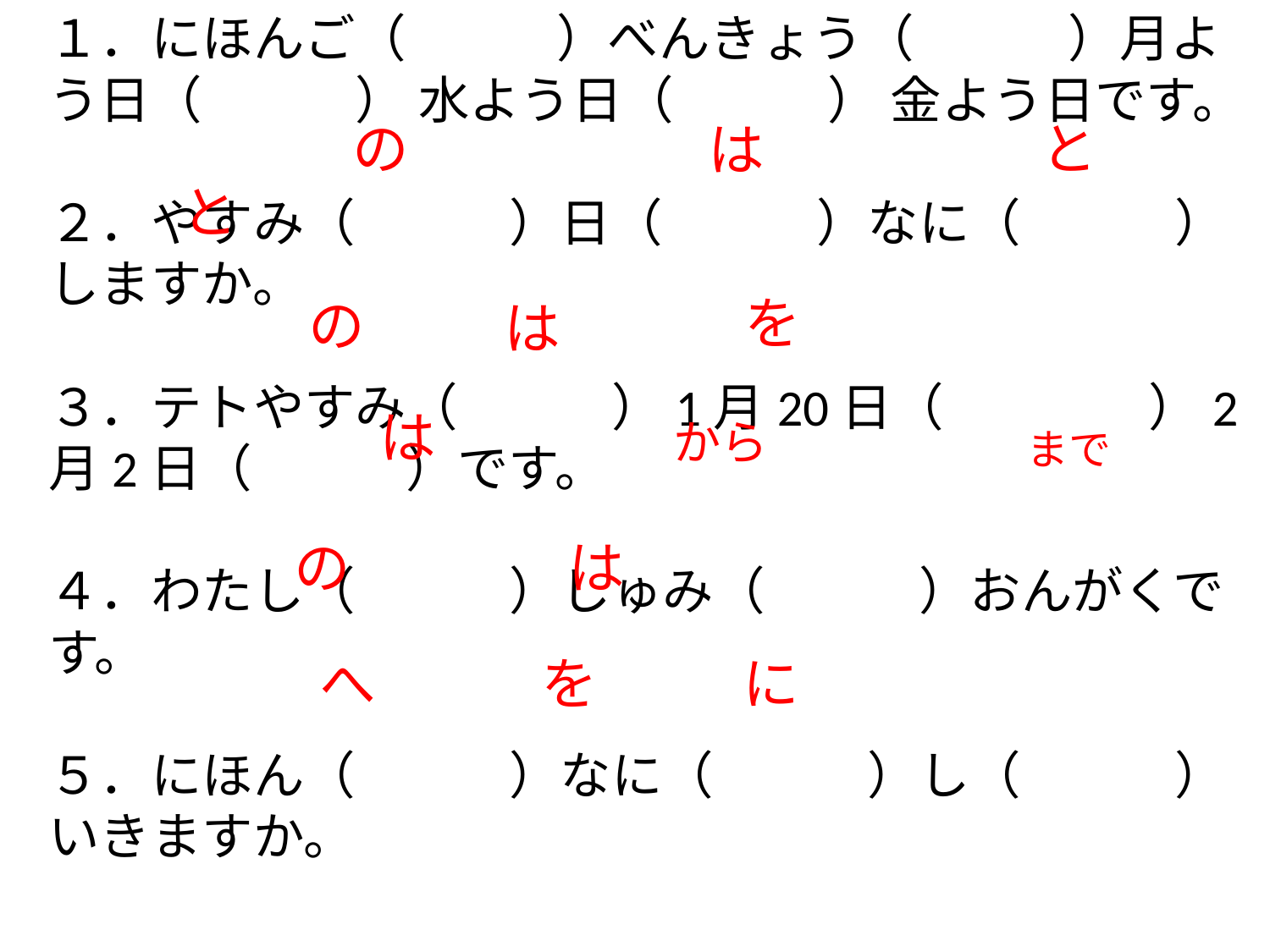

１．にほんご（　	）べんきょう（　　　）月よう日（　　　） 水よう日（　　　） 金よう日です。

２．やすみ（　　　）日（　　　）なに（　　　）しますか。

３．テトやすみ（　　　）1月20日（　　　　）2月2日（　　　）です。

４．わたし（　　　）しゅみ（　　　）おんがくです。

５．にほん（　　　）なに（　　　）し（　　　）いきますか。

の
と
は
と
を
の
は
は
から
まで
の
は
へ
を
に